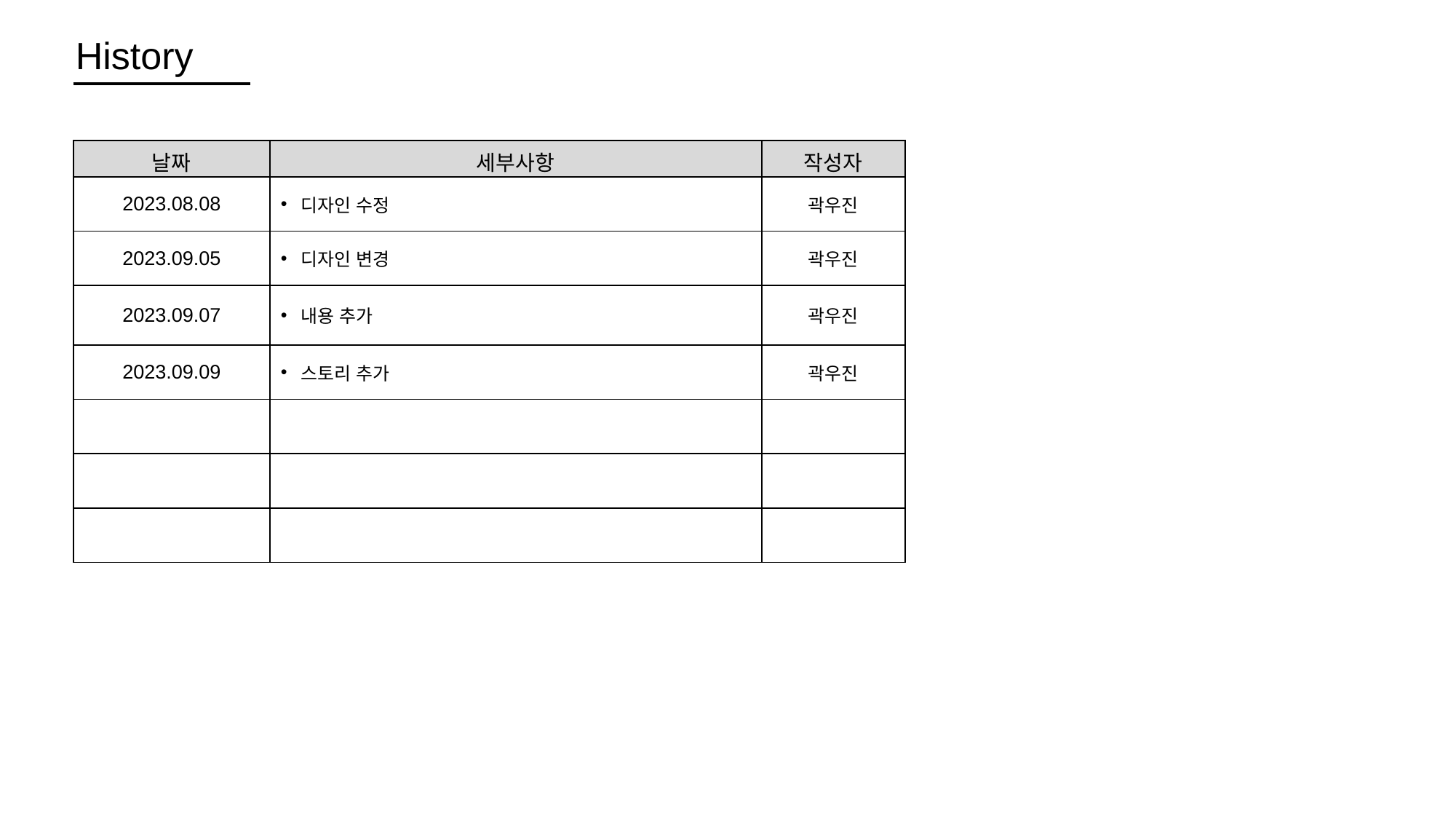

History
| 날짜 | 세부사항 | 작성자 |
| --- | --- | --- |
| 2023.08.08 | 디자인 수정 | 곽우진 |
| 2023.09.05 | 디자인 변경 | 곽우진 |
| 2023.09.07 | 내용 추가 | 곽우진 |
| 2023.09.09 | 스토리 추가 | 곽우진 |
|  |  |  |
|  |  |  |
|  |  |  |